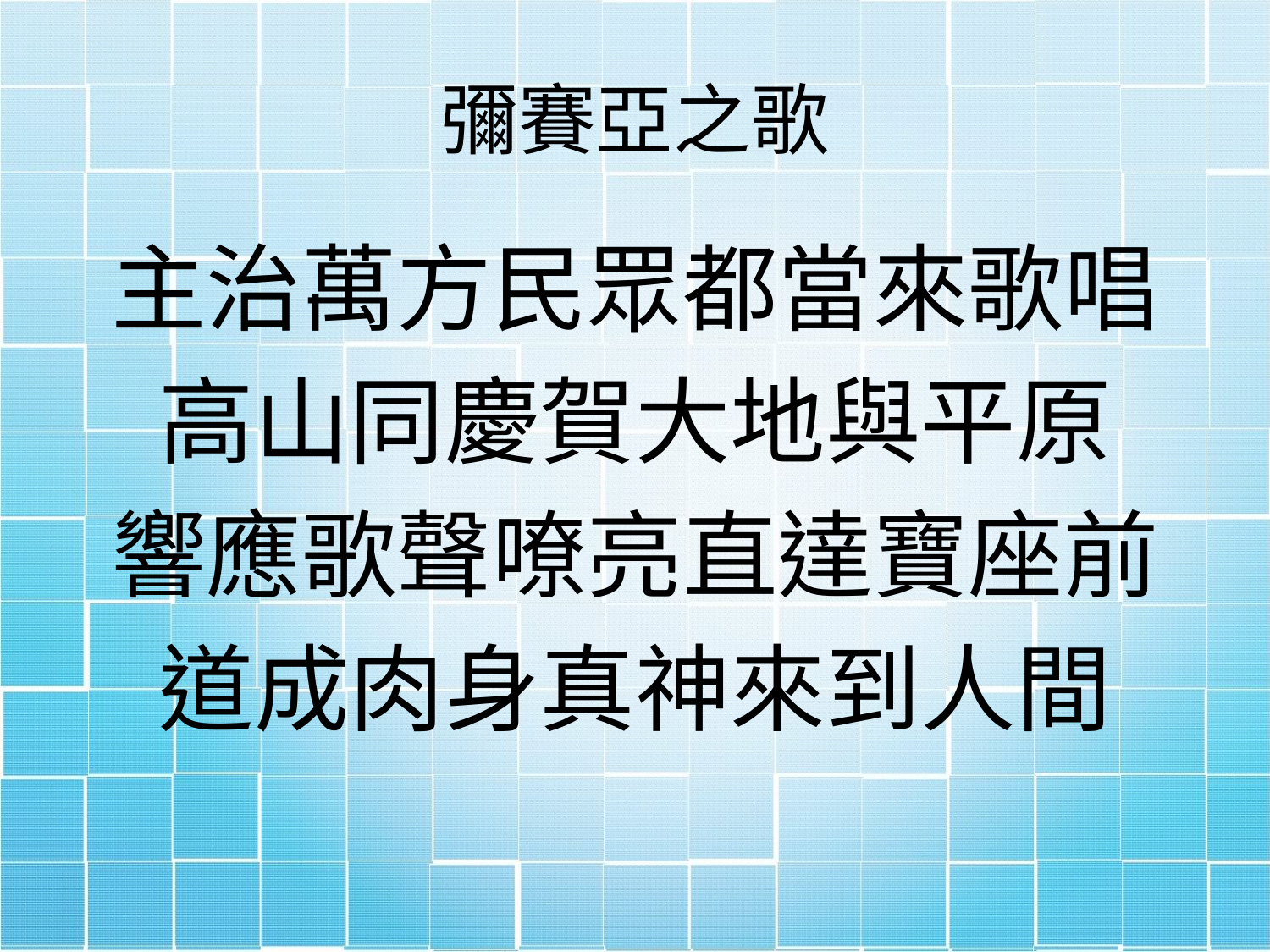

# 彌賽亞之歌
主治萬方民眾都當來歌唱
高山同慶賀大地與平原
響應歌聲嘹亮直達寶座前
道成肉身真神來到人間